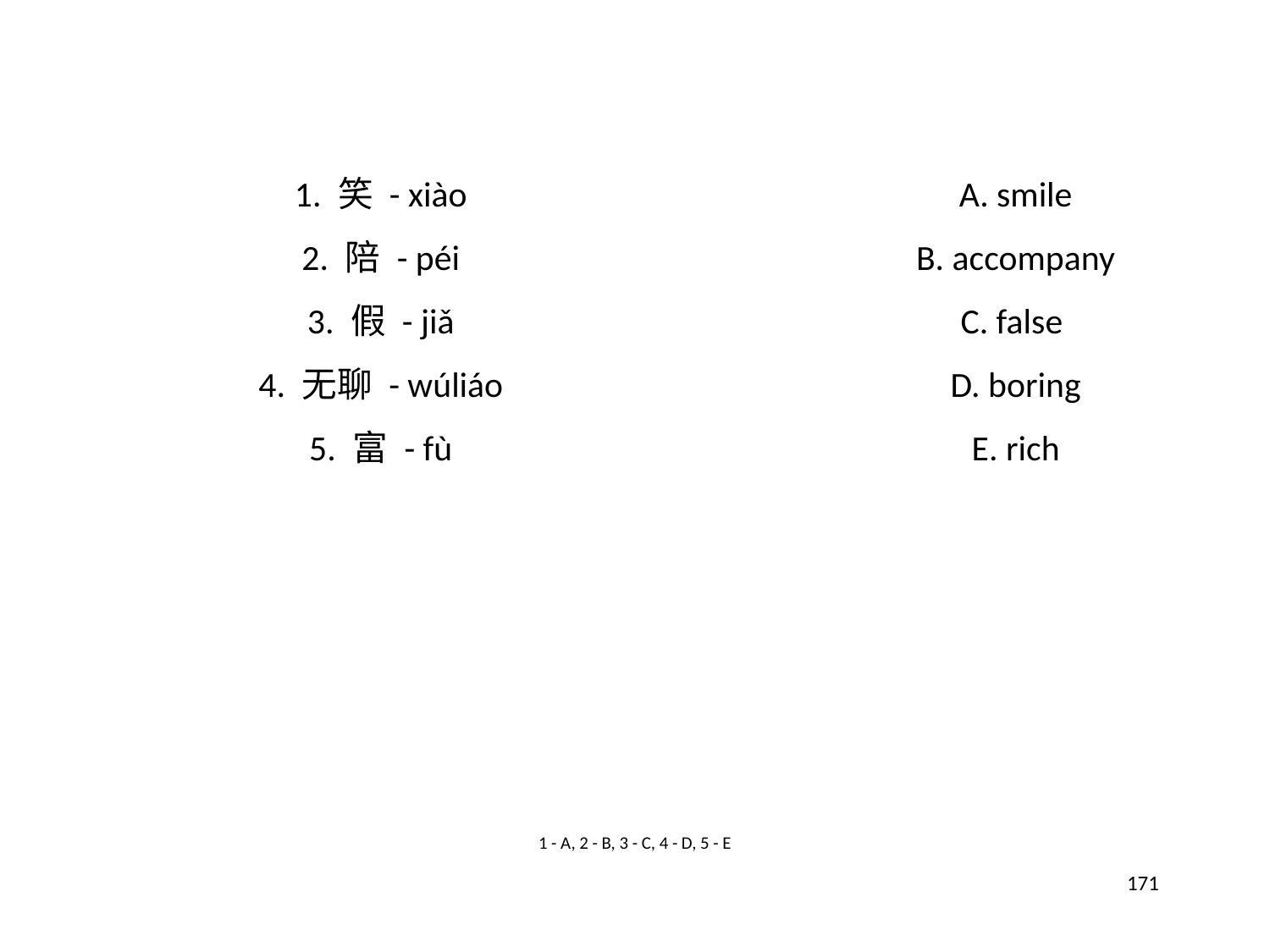

1. 笑 - xiào

A. smile

2. 陪 - péi

B. accompany

3. 假 - jiǎ

C. false

4. 无聊 - wúliáo

D. boring

5. 富 - fù

E. rich
1 - A, 2 - B, 3 - C, 4 - D, 5 - E

171